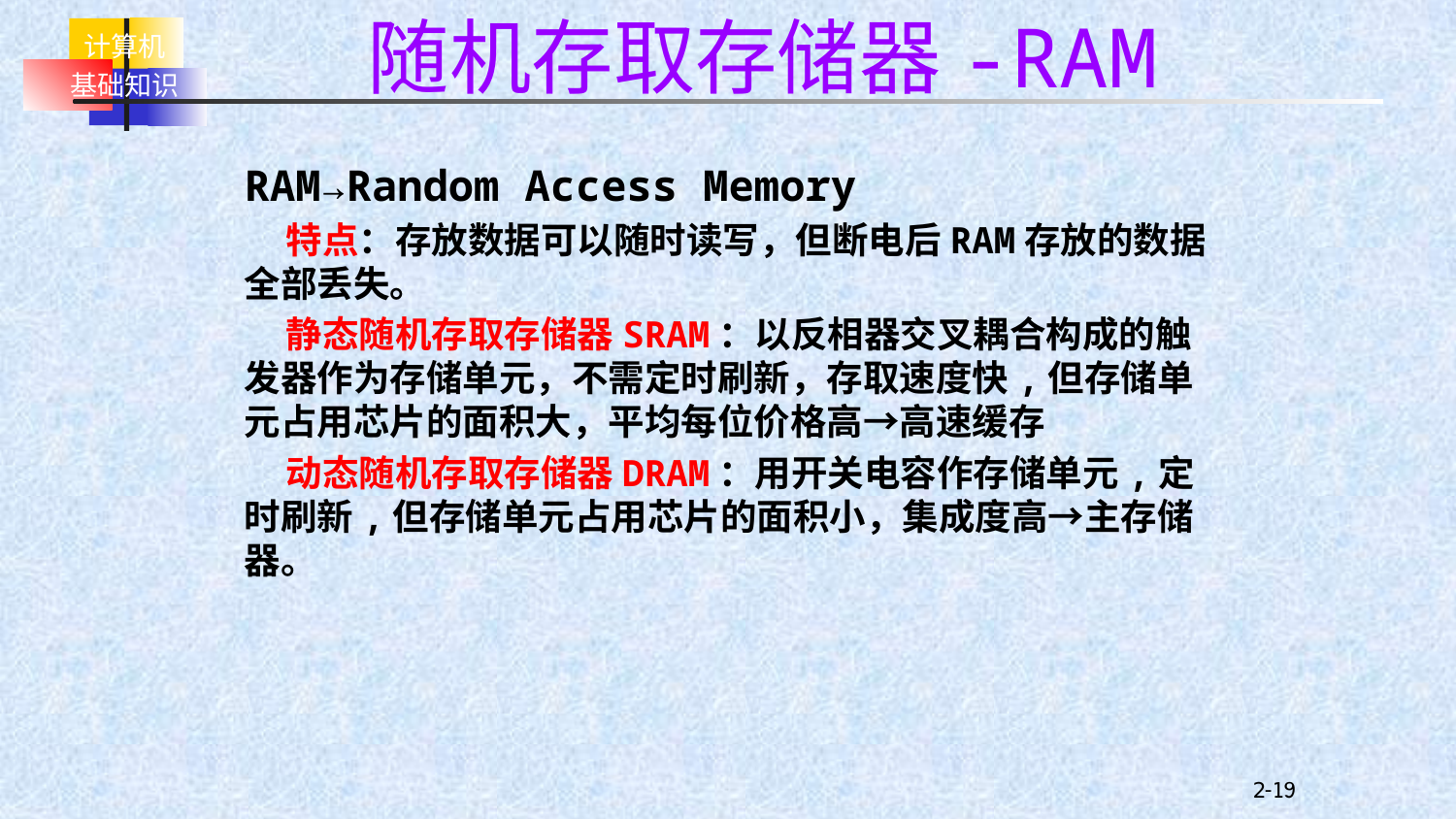

随机存取存储器-RAM
RAM→Random Access Memory
    特点：存放数据可以随时读写，但断电后RAM存放的数据全部丢失。
    静态随机存取存储器SRAM：以反相器交叉耦合构成的触发器作为存储单元，不需定时刷新，存取速度快,但存储单元占用芯片的面积大，平均每位价格高→高速缓存
    动态随机存取存储器DRAM：用开关电容作存储单元,定时刷新,但存储单元占用芯片的面积小，集成度高→主存储器。
2-19